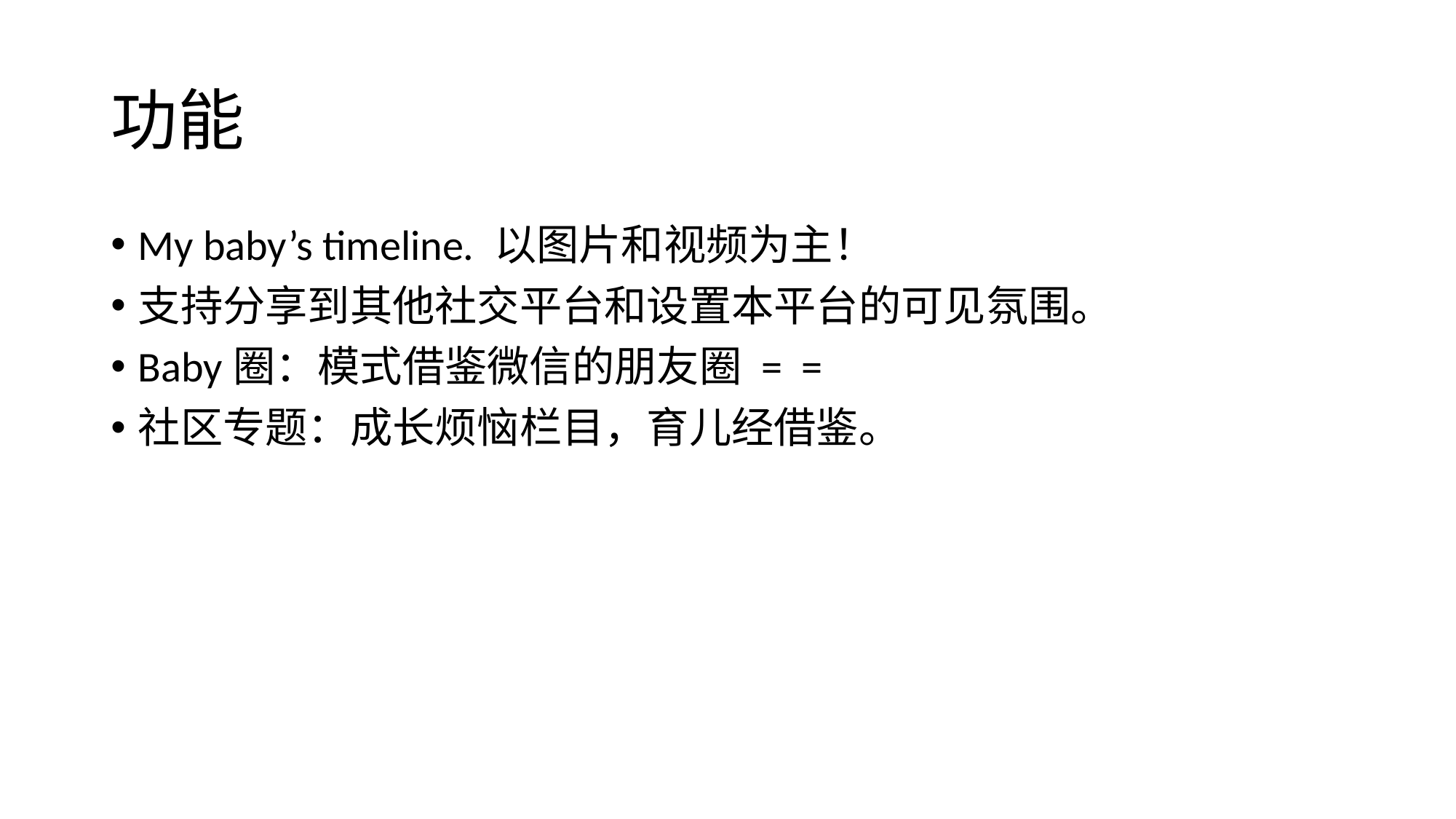

# 功能
My baby’s timeline. 以图片和视频为主！
支持分享到其他社交平台和设置本平台的可见氛围。
Baby圈：模式借鉴微信的朋友圈 =  =
社区专题：成长烦恼栏目，育儿经借鉴。